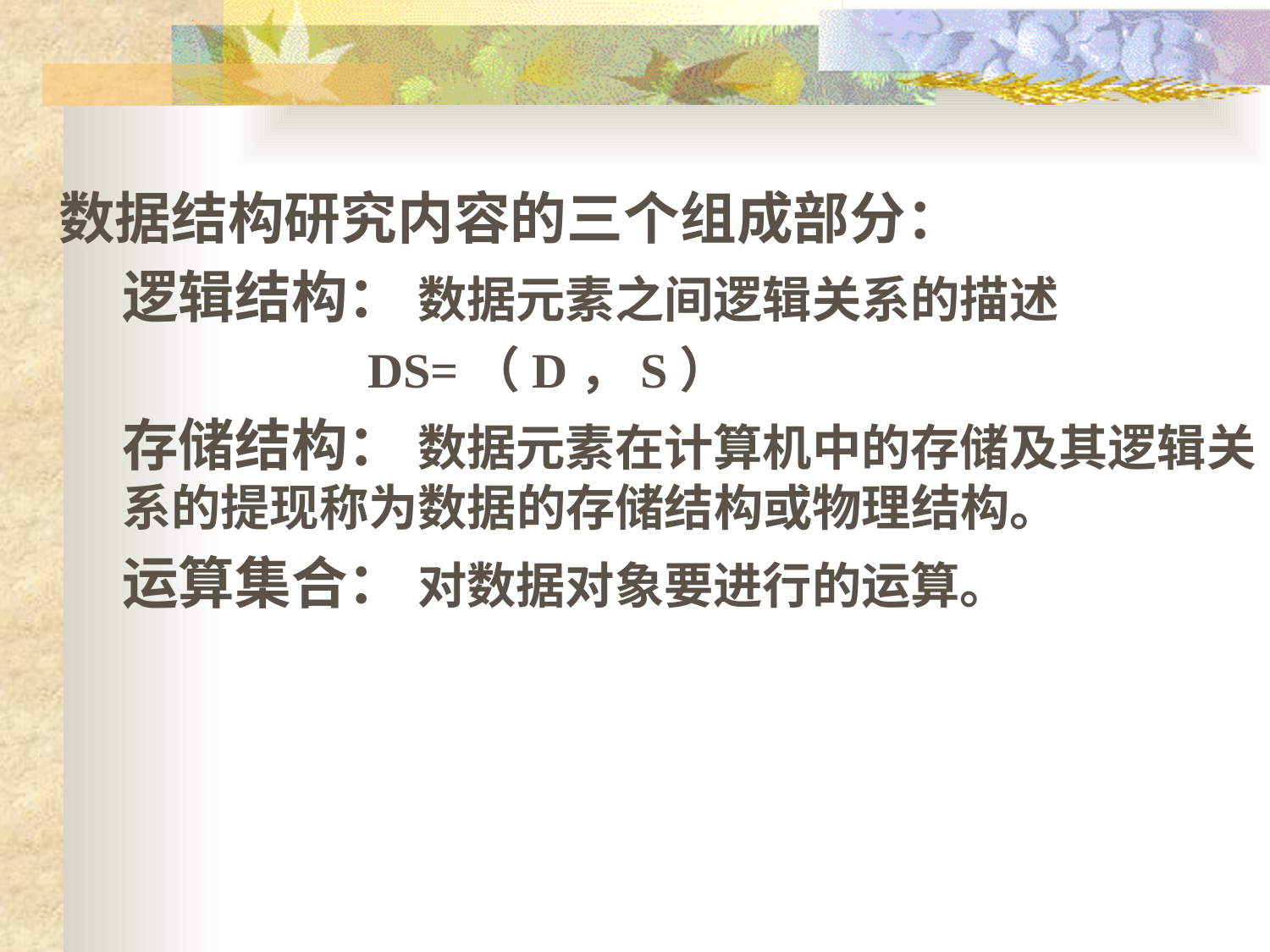

数据结构研究内容的三个组成部分：
逻辑结构： 数据元素之间逻辑关系的描述
                    DS=（D，S）
存储结构： 数据元素在计算机中的存储及其逻辑关系的提现称为数据的存储结构或物理结构。
运算集合： 对数据对象要进行的运算。